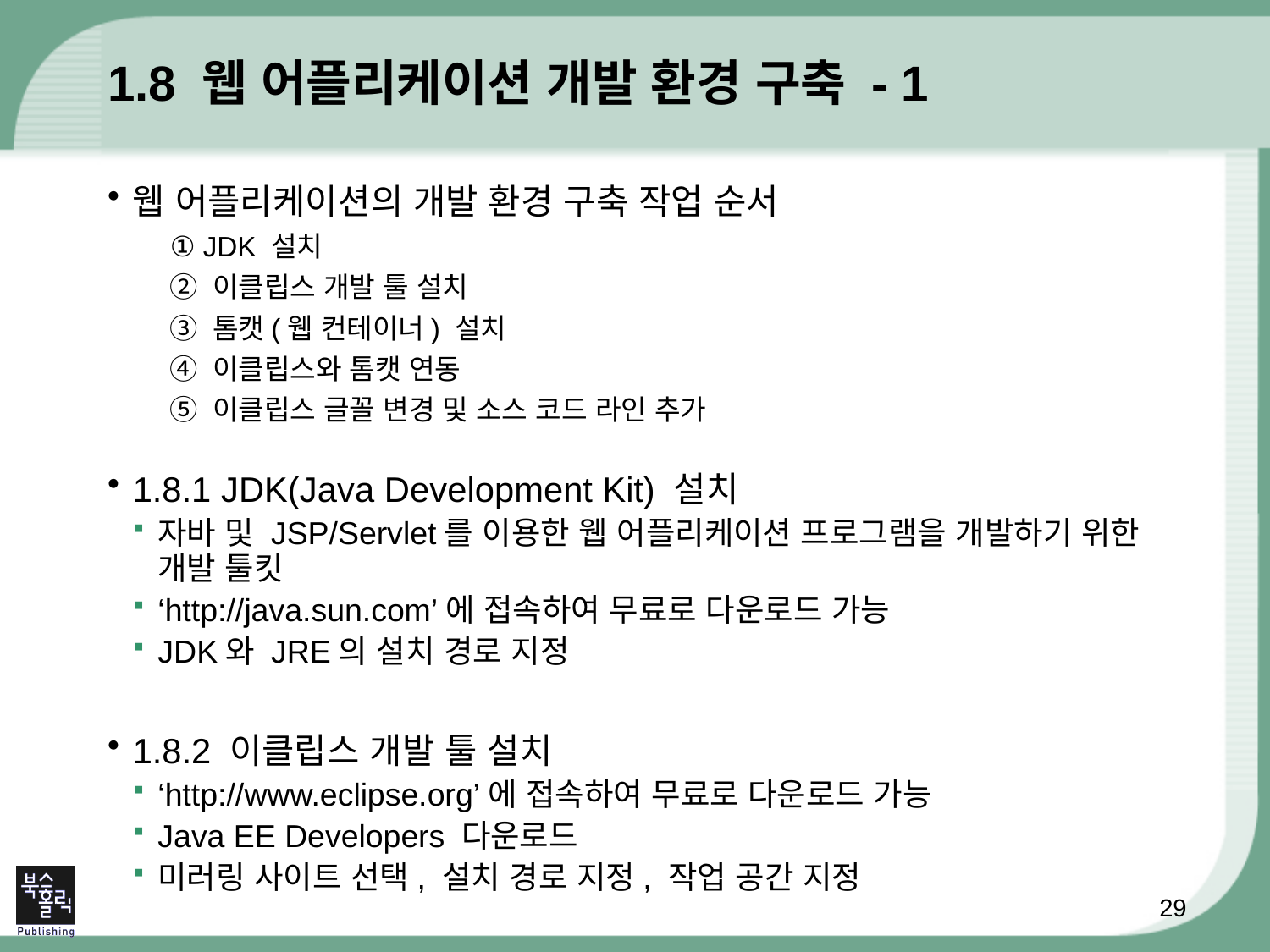

# 1.8 웹 어플리케이션 개발 환경 구축 - 1
웹 어플리케이션의 개발 환경 구축 작업 순서
① JDK 설치
② 이클립스 개발 툴 설치
③ 톰캣(웹 컨테이너) 설치
④ 이클립스와 톰캣 연동
⑤ 이클립스 글꼴 변경 및 소스 코드 라인 추가

1.8.1 JDK(Java Development Kit) 설치
자바 및 JSP/Servlet를 이용한 웹 어플리케이션 프로그램을 개발하기 위한 개발 툴킷
‘http://java.sun.com’에 접속하여 무료로 다운로드 가능
JDK와 JRE의 설치 경로 지정

1.8.2 이클립스 개발 툴 설치
‘http://www.eclipse.org’에 접속하여 무료로 다운로드 가능
Java EE Developers 다운로드
미러링 사이트 선택, 설치 경로 지정, 작업 공간 지정
29